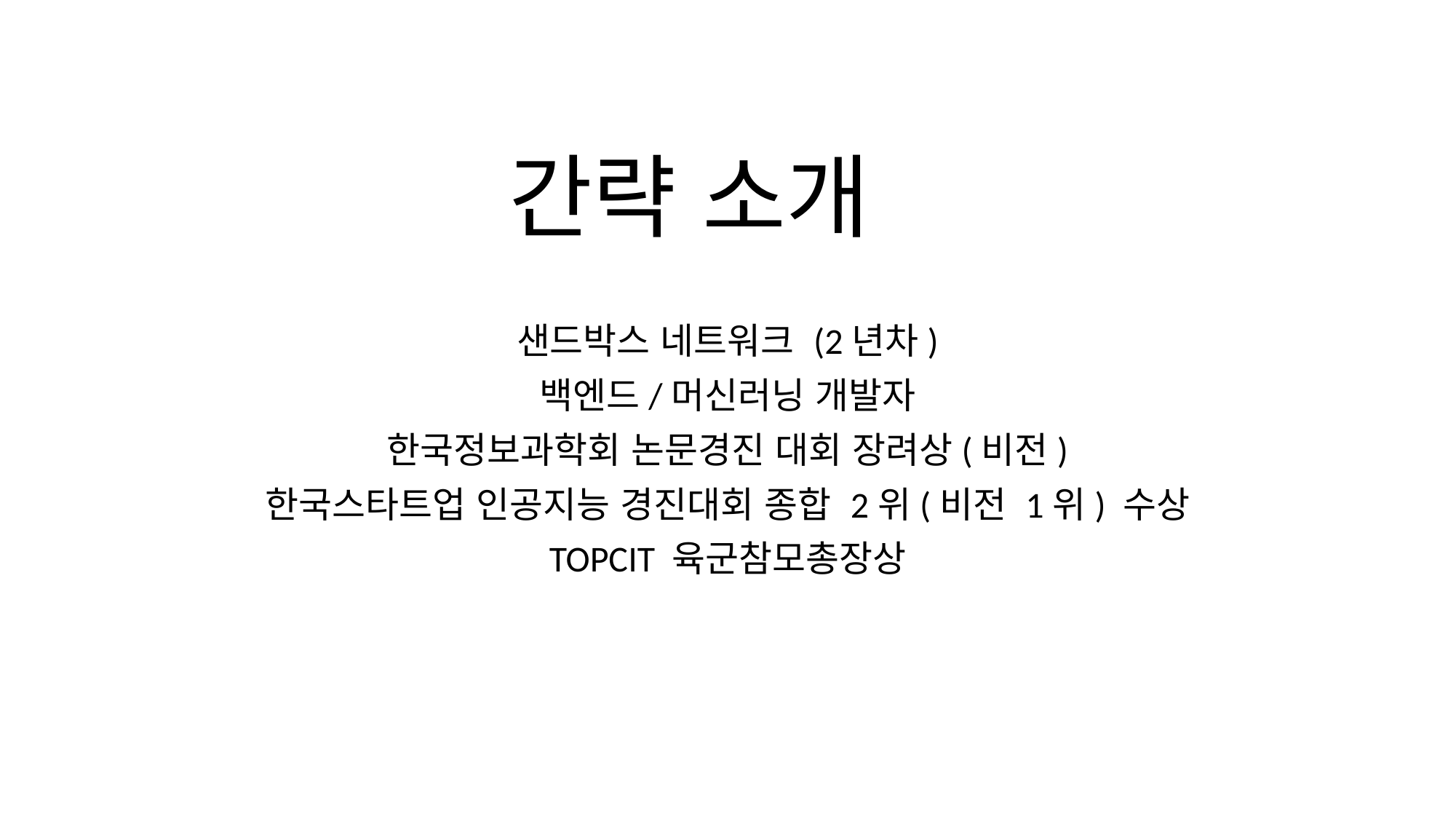

# 간략 소개
샌드박스 네트워크 (2년차)
백엔드/머신러닝 개발자
한국정보과학회 논문경진 대회 장려상(비전)
한국스타트업 인공지능 경진대회 종합 2위(비전 1위) 수상
TOPCIT 육군참모총장상